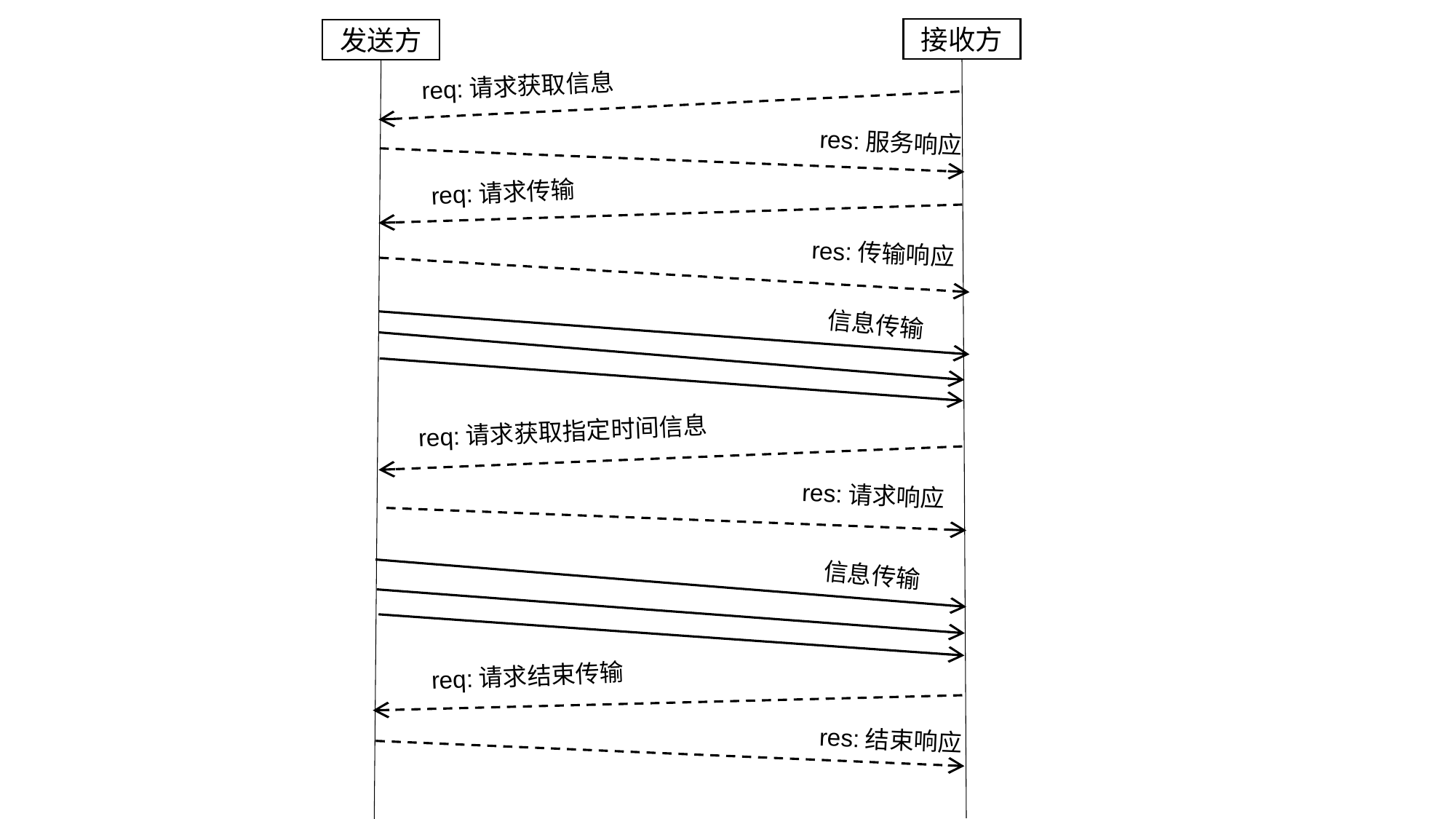

接收方
发送方
req:请求获取信息
res:服务响应
req:请求传输
res:传输响应
信息传输
req:请求获取指定时间信息
res:请求响应
信息传输
req:请求结束传输
res:结束响应